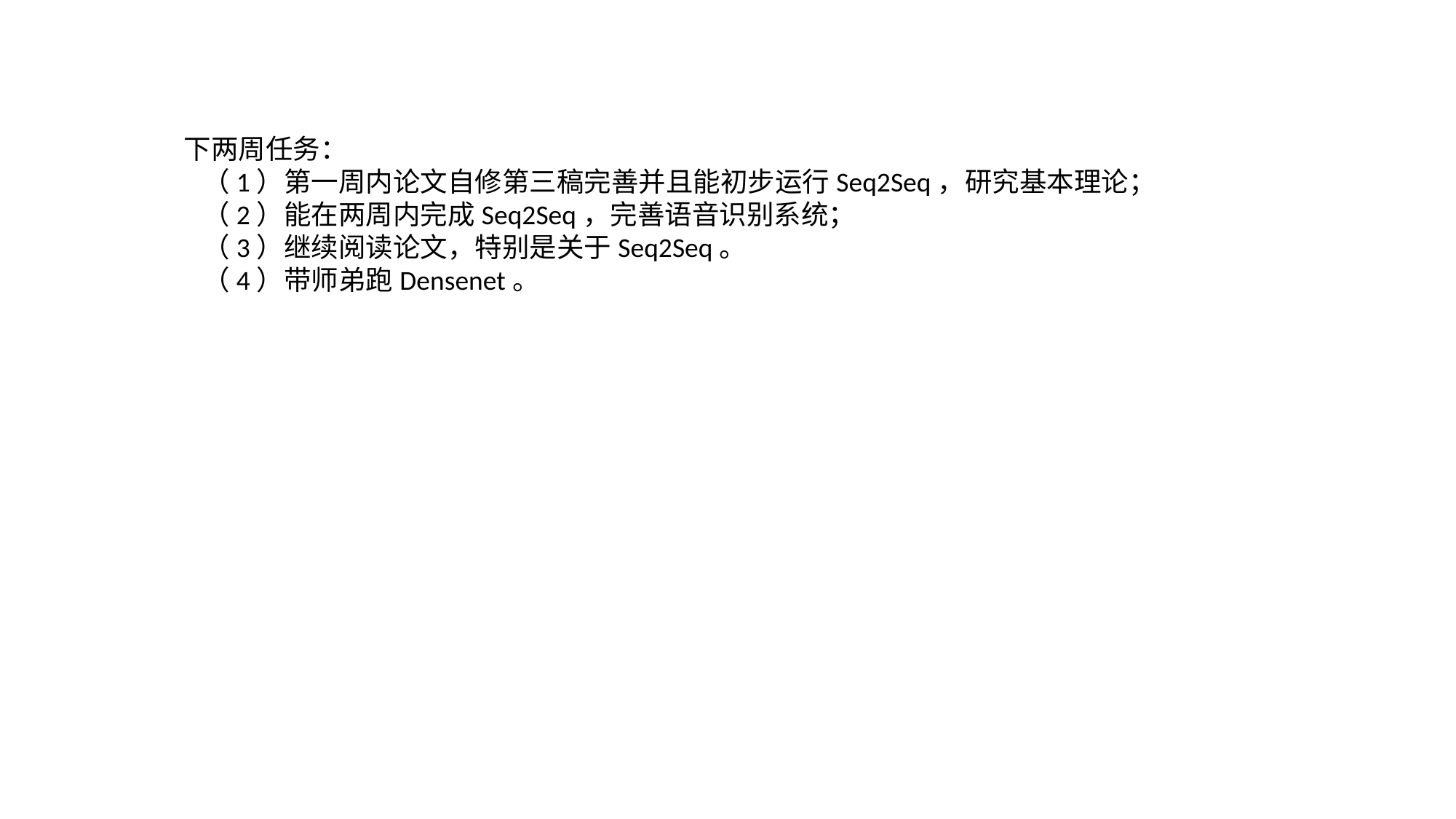

下两周任务：
  （1）第一周内论文自修第三稿完善并且能初步运行Seq2Seq，研究基本理论；
  （2）能在两周内完成Seq2Seq，完善语音识别系统；
  （3）继续阅读论文，特别是关于Seq2Seq。
  （4）带师弟跑Densenet。